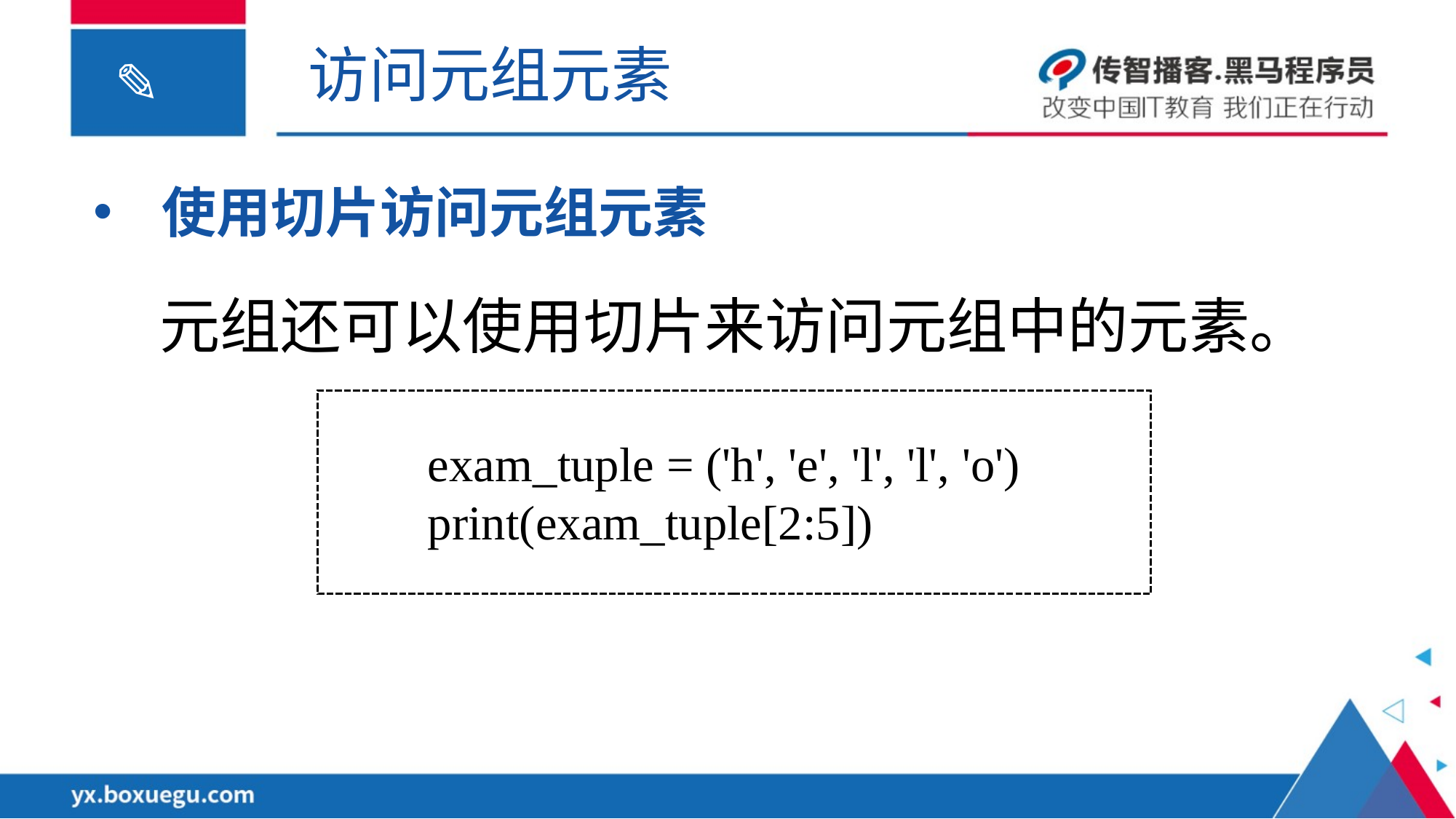

访问元组元素
使用切片访问元组元素
元组还可以使用切片来访问元组中的元素。

exam_tuple = ('h', 'e', 'l', 'l', 'o')
print(exam_tuple[2:5])